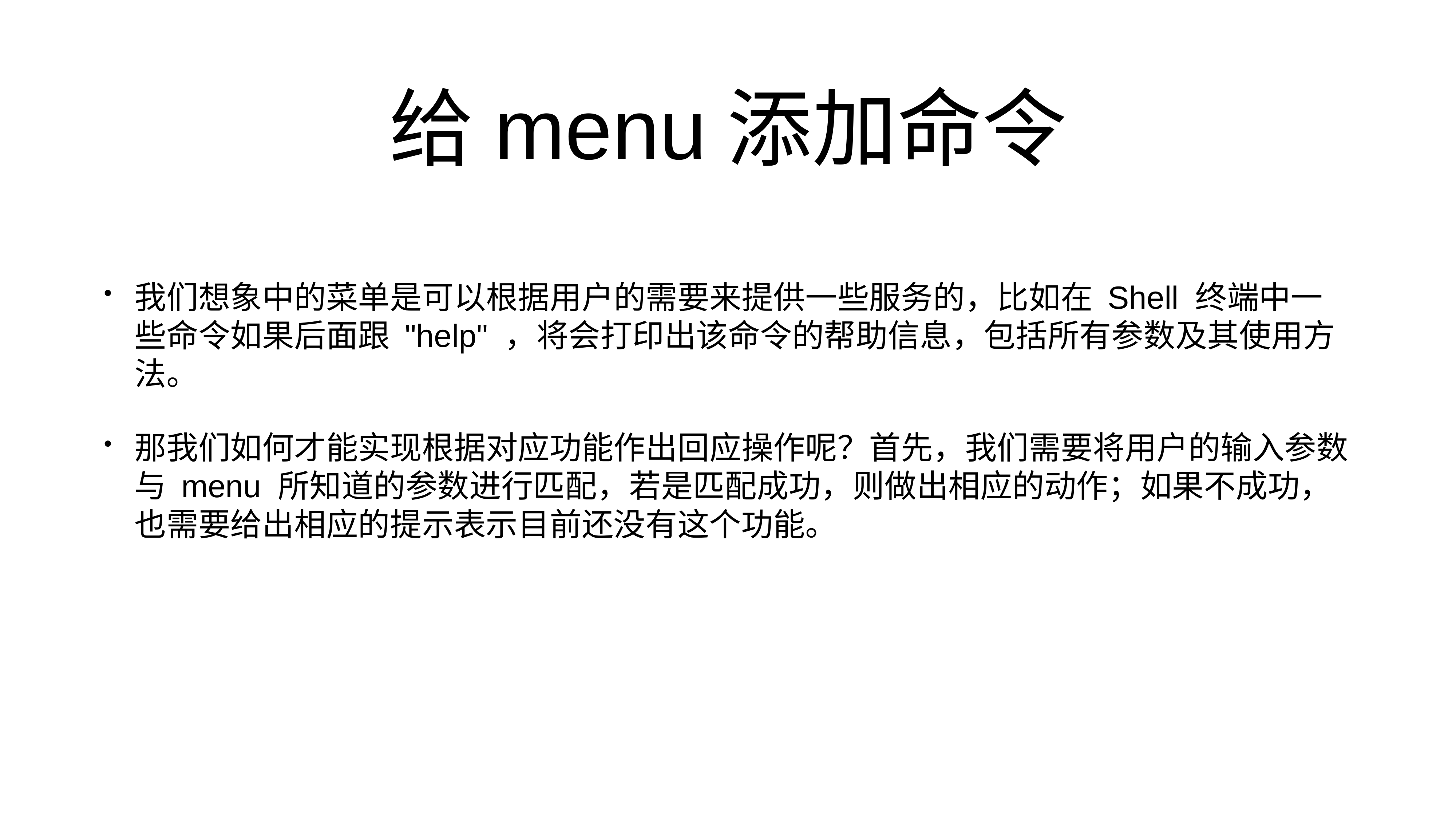

# 给menu添加命令
我们想象中的菜单是可以根据用户的需要来提供一些服务的，比如在 Shell 终端中一些命令如果后面跟 "help" ，将会打印出该命令的帮助信息，包括所有参数及其使用方法。
那我们如何才能实现根据对应功能作出回应操作呢？首先，我们需要将用户的输入参数与 menu 所知道的参数进行匹配，若是匹配成功，则做出相应的动作；如果不成功，也需要给出相应的提示表示目前还没有这个功能。